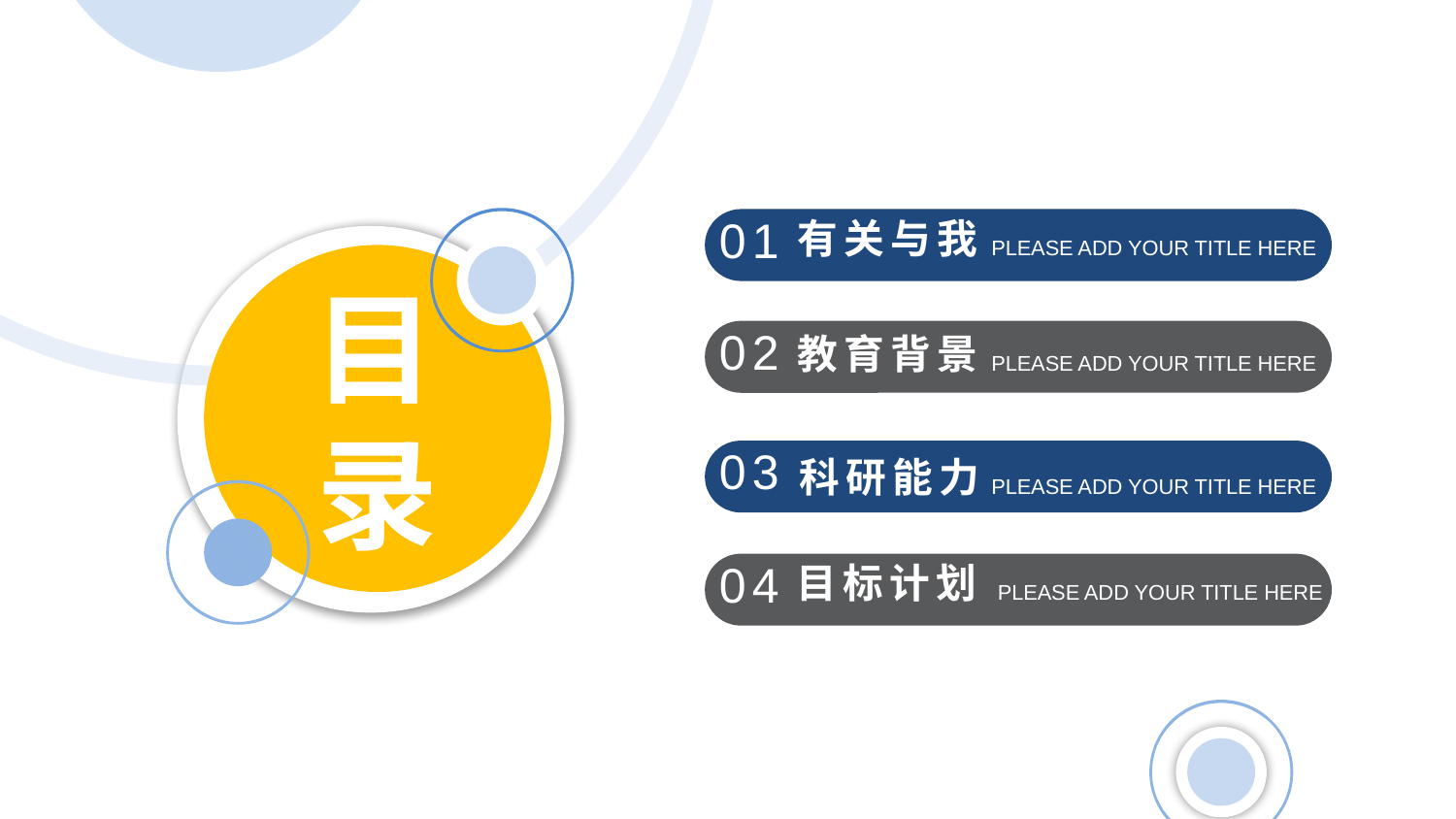

01
有关与我

PLEASE ADD YOUR TITLE HERE
目 录

目 录

02
教育背景

PLEASE ADD YOUR TITLE HERE
03

科研能力
PLEASE ADD YOUR TITLE HERE

目标计划
04

PLEASE ADD YOUR TITLE HERE